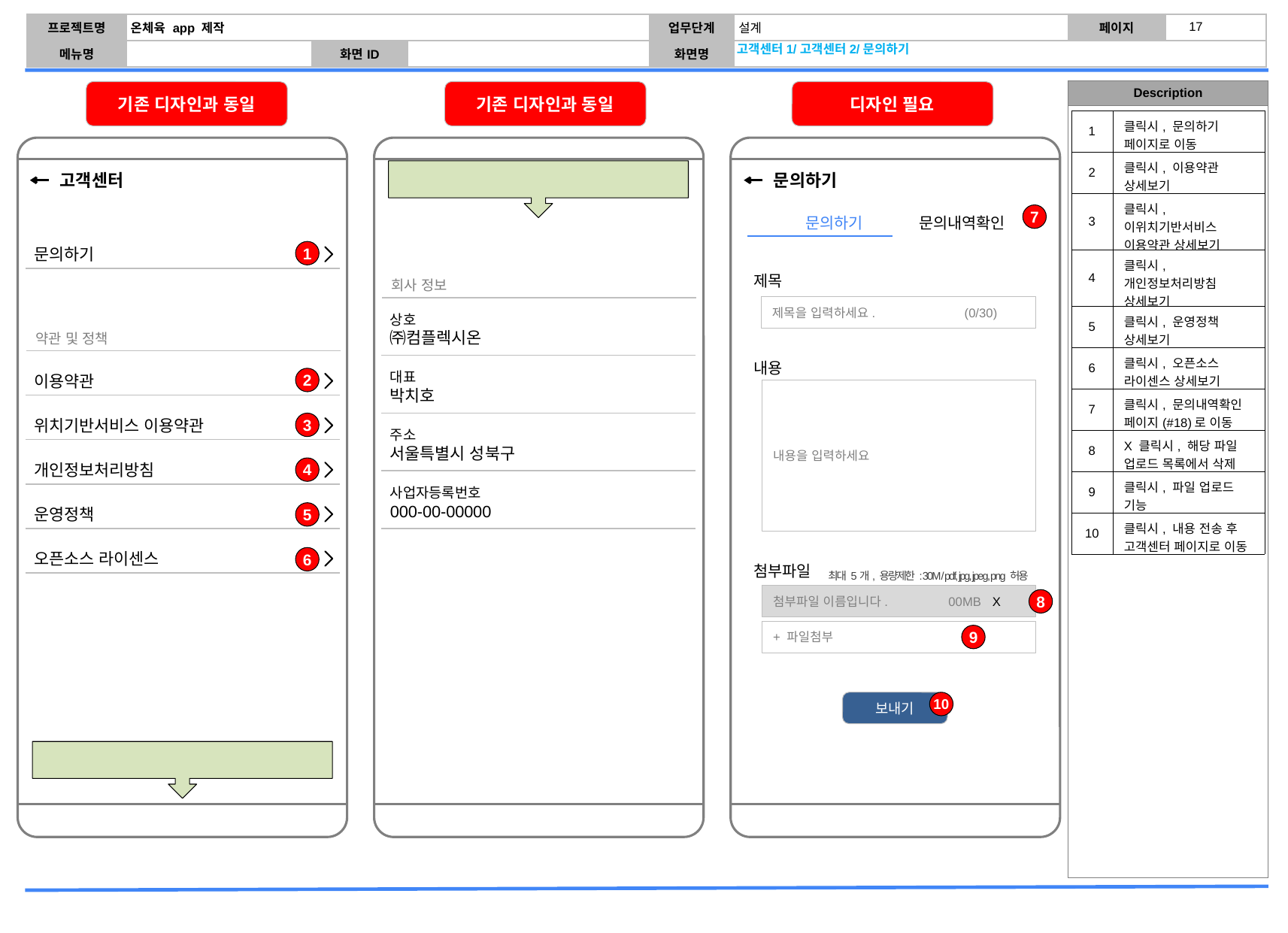

고객센터1/고객센터2/문의하기

기존 디자인과 동일
기존 디자인과 동일
디자인 필요
| 1 | 클릭시, 문의하기 페이지로 이동 |
| --- | --- |
| 2 | 클릭시, 이용약관 상세보기 |
| 3 | 클릭시, 이위치기반서비스 이용약관 상세보기 |
| 4 | 클릭시, 개인정보처리방침 상세보기 |
| 5 | 클릭시, 운영정책 상세보기 |
| 6 | 클릭시, 오픈소스 라이센스 상세보기 |
| 7 | 클릭시, 문의내역확인 페이지(#18)로 이동 |
| 8 | X 클릭시, 해당 파일 업로드 목록에서 삭제 |
| 9 | 클릭시, 파일 업로드 기능 |
| 10 | 클릭시, 내용 전송 후 고객센터 페이지로 이동 |
고객센터
문의하기
    문의하기             문의내역확인
7
1
문의하기

제목
회사 정보
제목을 입력하세요.                         (0/30)
상호
㈜컴플렉시온
약관 및 정책
내용
2
대표
박치호
이용약관

내용을 입력하세요
3
위치기반서비스 이용약관

주소
서울특별시 성북구
4
개인정보처리방침

사업자등록번호
000-00-00000
5
운영정책

6
오픈소스 라이센스

첨부파일
최대 5개, 용량제한 : 30M / pdf, jpg, jpeg, png 허용
첨부파일 이름입니다.                 00MB   X
8

+ 파일첨부
9
보내기
10